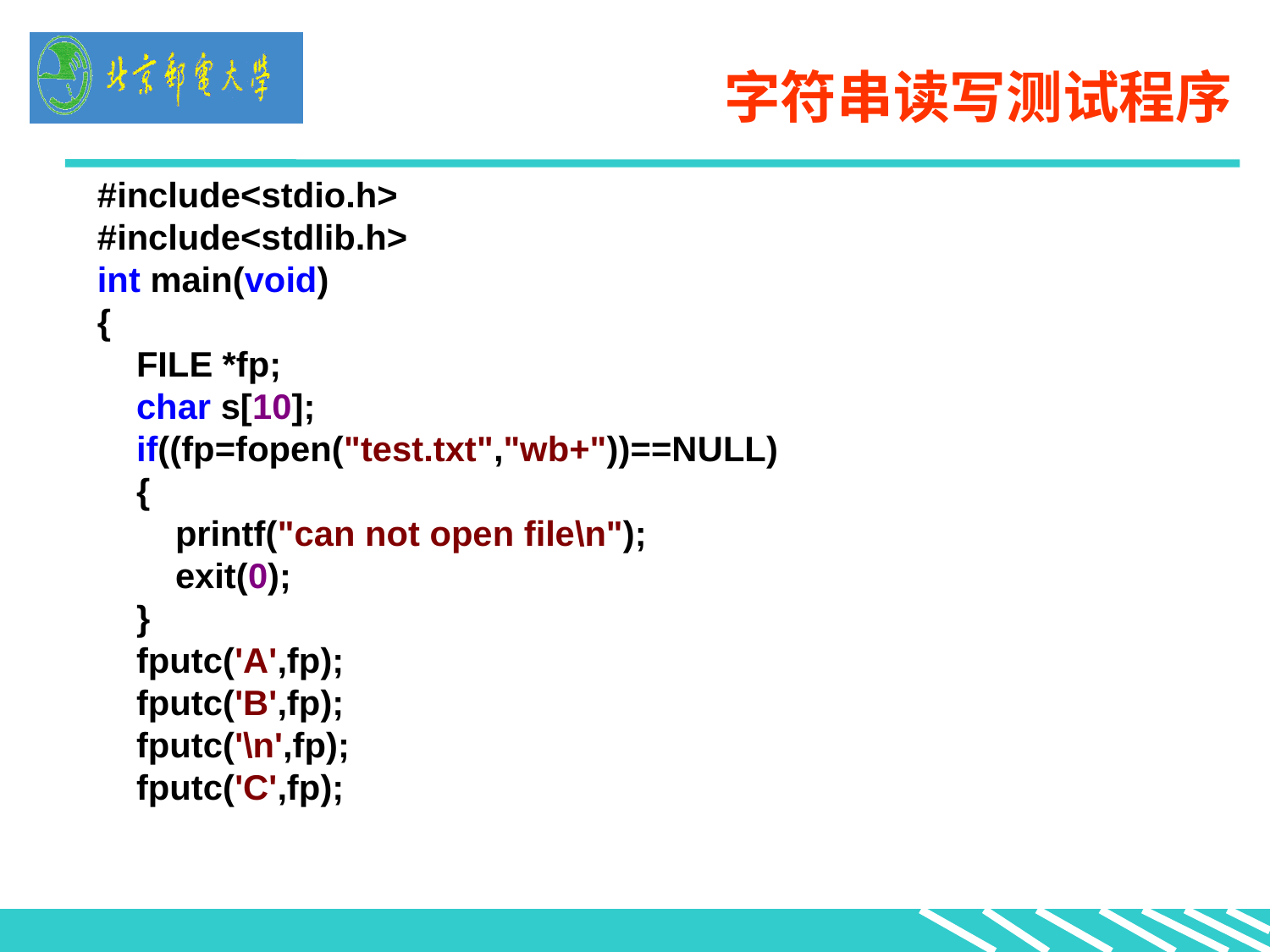

# 字符串读写测试程序
#include<stdio.h>
#include<stdlib.h>
int main(void)
{
    FILE *fp;
    char s[10];
    if((fp=fopen("test.txt","wb+"))==NULL)
    {
        printf("can not open file\n");
        exit(0);
    }
    fputc('A',fp);
    fputc('B',fp);
    fputc('\n',fp);
    fputc('C',fp);
23